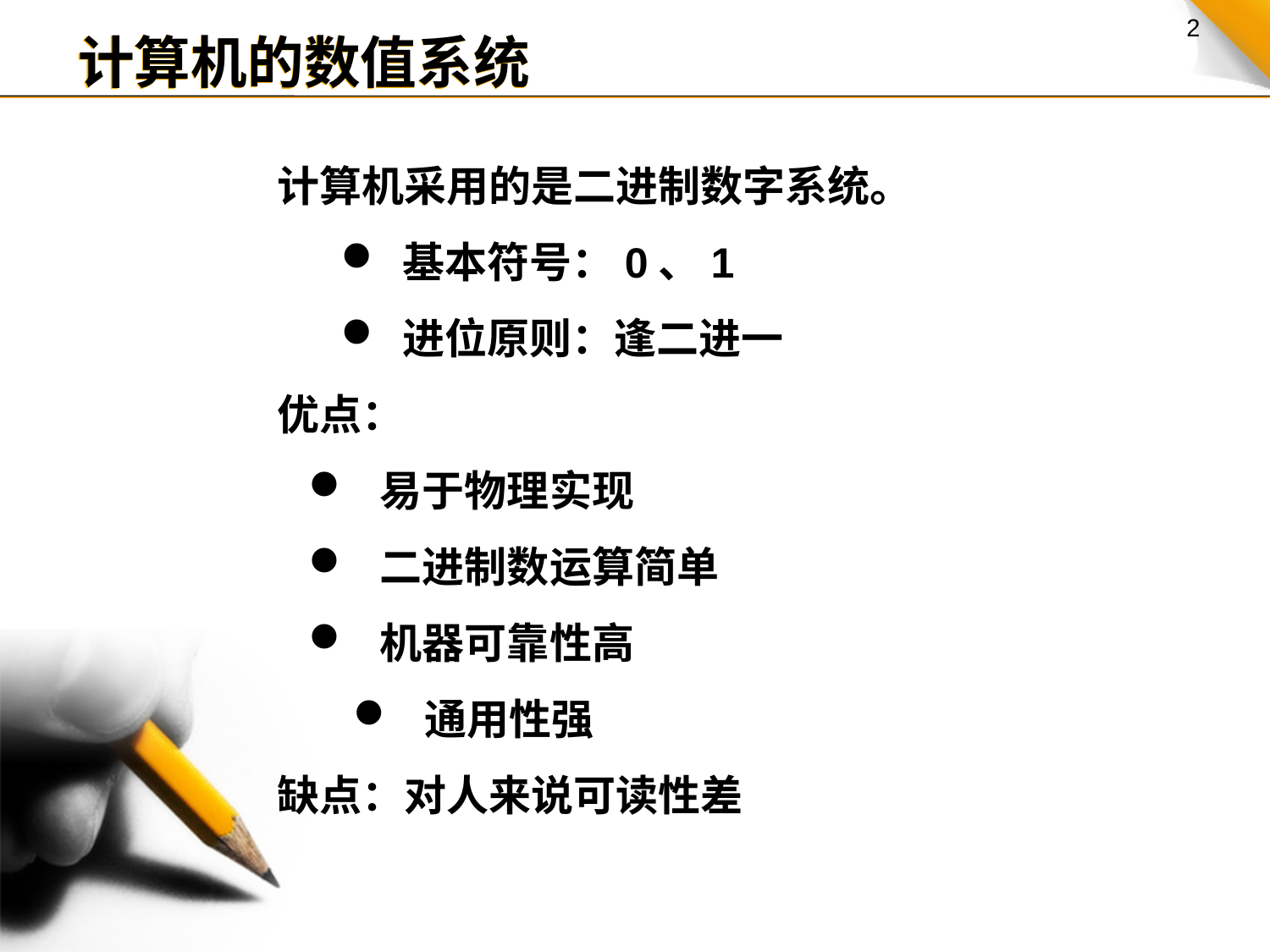

计算机的数值系统
计算机采用的是二进制数字系统。
 基本符号：0、1
 进位原则：逢二进一
优点：
  易于物理实现
  二进制数运算简单
  机器可靠性高
  通用性强
缺点：对人来说可读性差